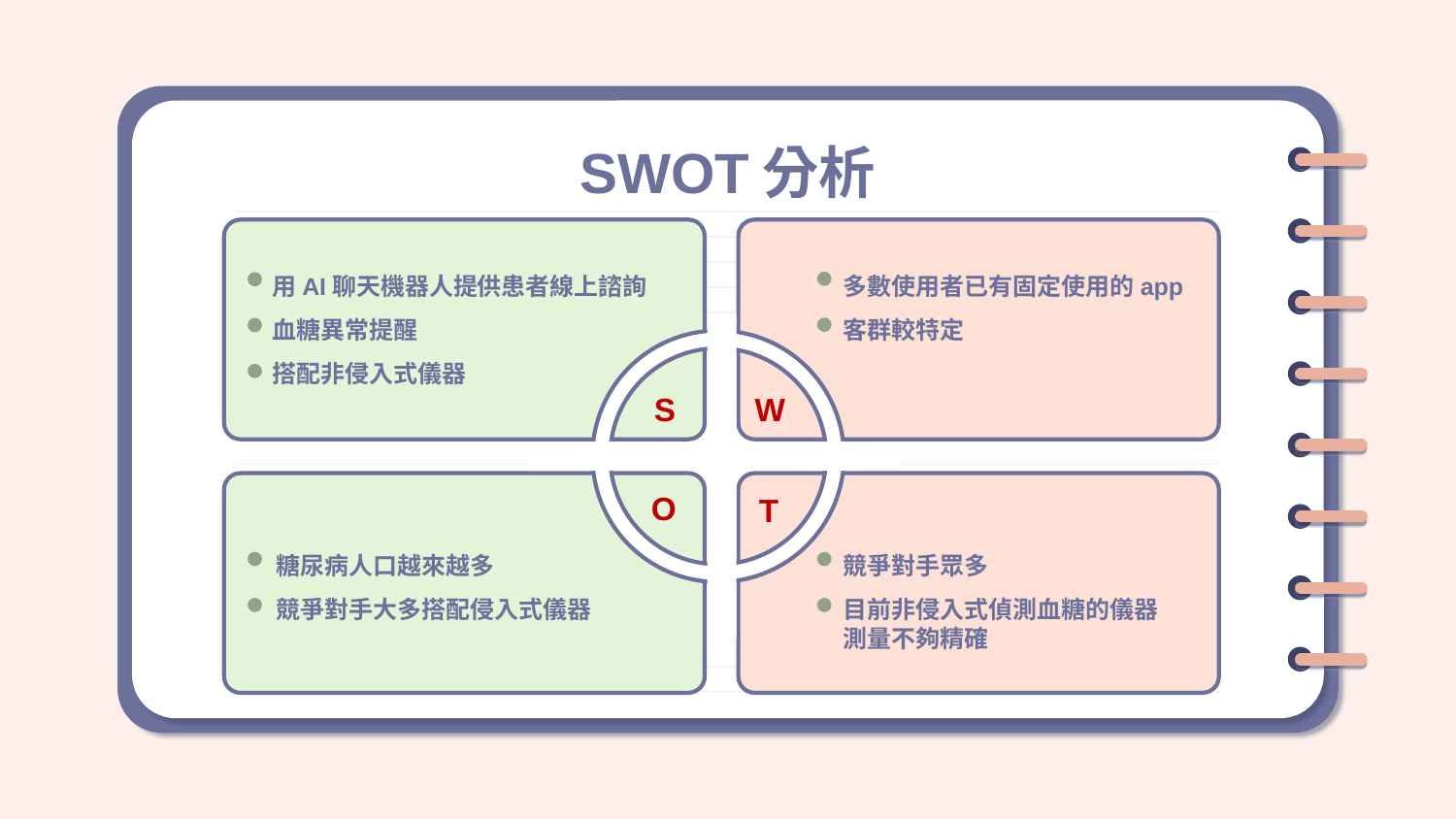

SWOT分析

用AI聊天機器人提供患者線上諮詢
血糖異常提醒
搭配非侵入式儀器
多數使用者已有固定使用的app
客群較特定

W
S

O
T
糖尿病人口越來越多
競爭對手大多搭配侵入式儀器
競爭對手眾多
目前非侵入式偵測血糖的儀器
測量不夠精確